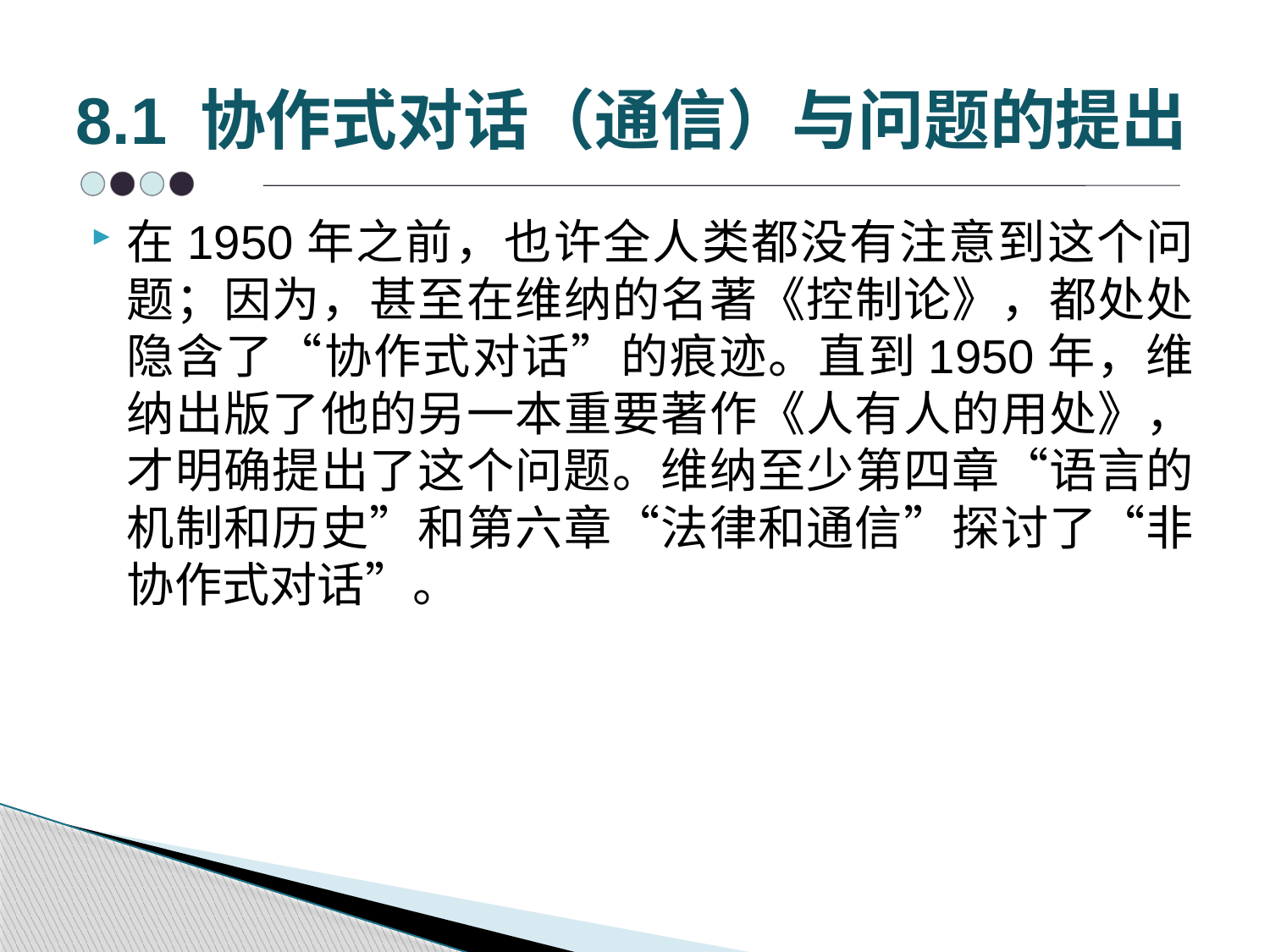

# 8.1 协作式对话（通信）与问题的提出

在1950年之前，也许全人类都没有注意到这个问题；因为，甚至在维纳的名著《控制论》，都处处隐含了“协作式对话”的痕迹。直到1950年，维纳出版了他的另一本重要著作《人有人的用处》，才明确提出了这个问题。维纳至少第四章“语言的机制和历史”和第六章“法律和通信”探讨了“非协作式对话”。